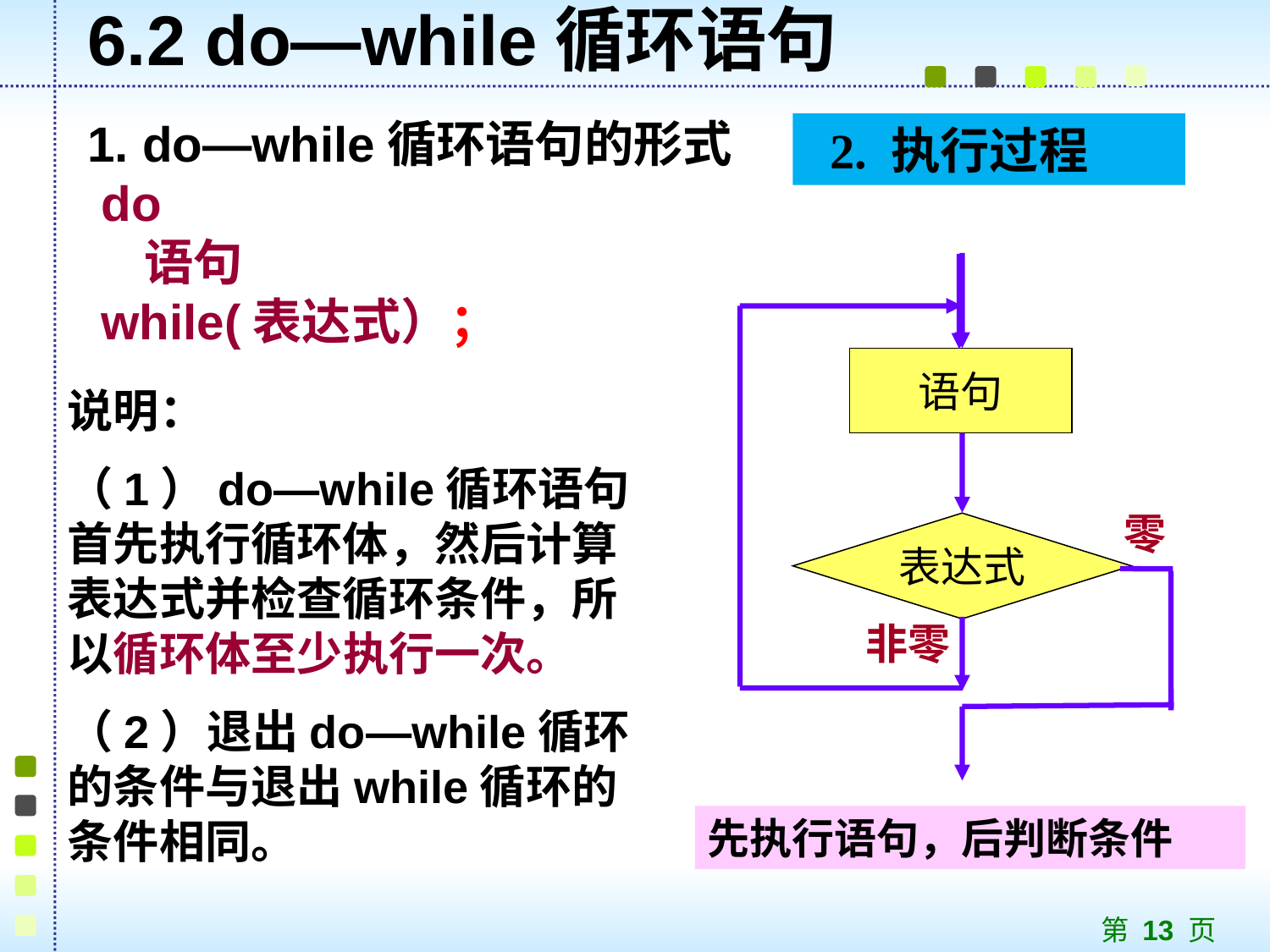

6.2 do—while循环语句
1. do—while循环语句的形式
 do
    语句
 while(表达式）；
  2. 执行过程

语句

零
表达式

非零

说明：
（1）do—while循环语句首先执行循环体，然后计算表达式并检查循环条件，所以循环体至少执行一次。
（2）退出do—while循环的条件与退出while循环的条件相同。
先执行语句，后判断条件
第 13 页